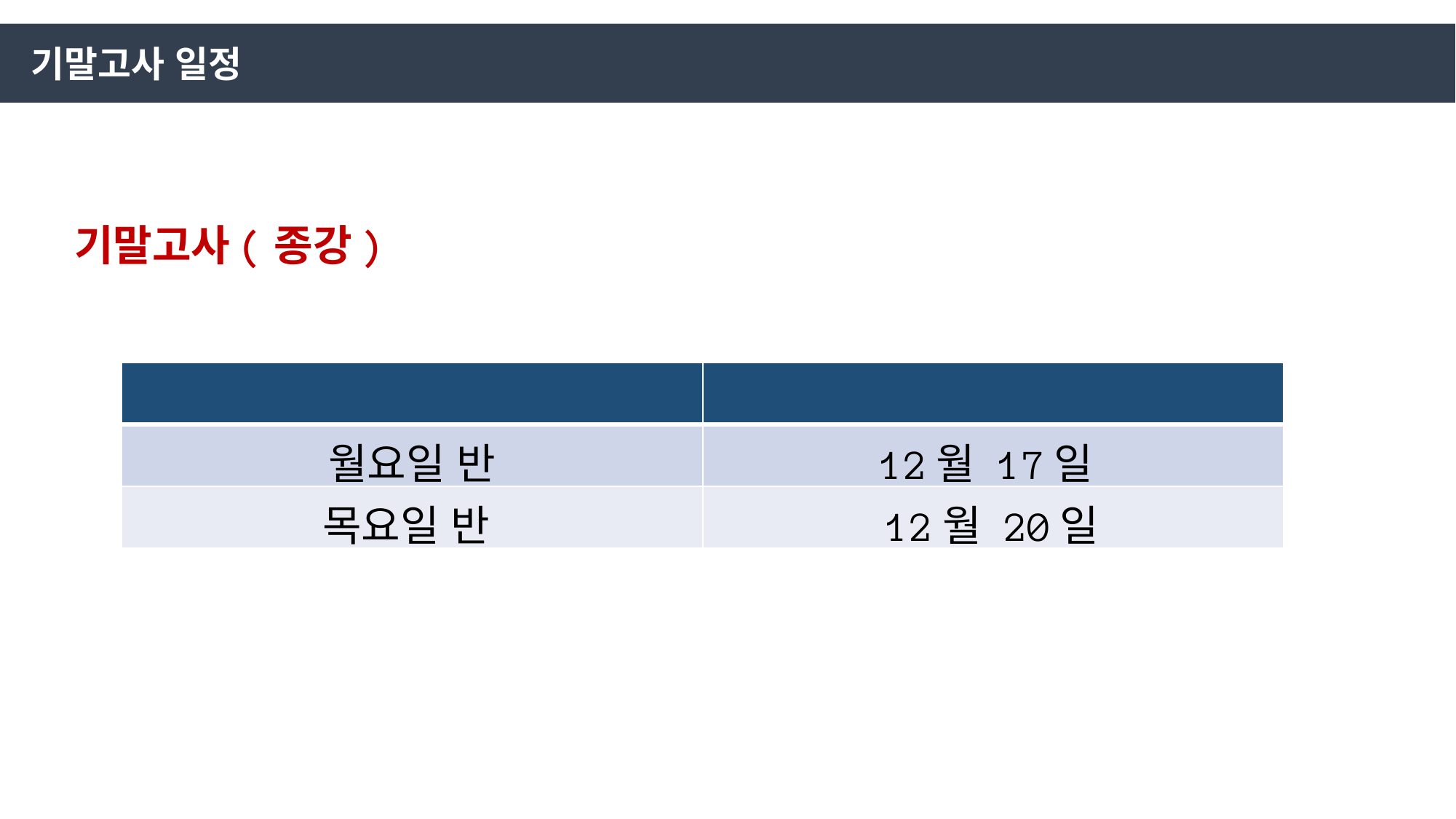

기말고사 일정
기말고사(종강)
|  |  |
| --- | --- |
| 월요일 반 | 12월 17일 |
| 목요일 반 | 12월 20일 |